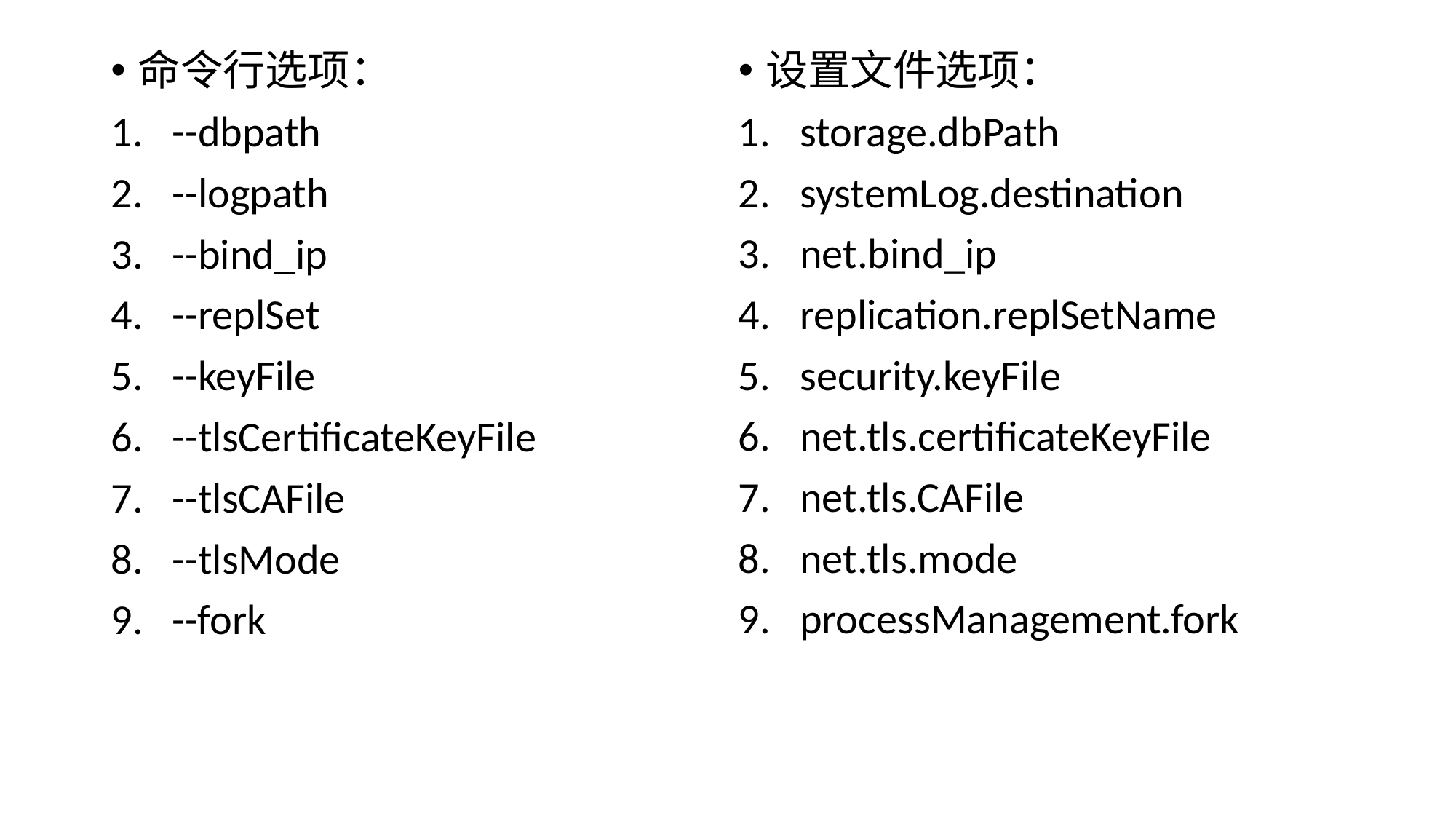

命令行选项：
--dbpath
--logpath
--bind_ip
--replSet
--keyFile
--tlsCertificateKeyFile
--tlsCAFile
--tlsMode
--fork

设置文件选项：
storage.dbPath
systemLog.destination
net.bind_ip
replication.replSetName
security.keyFile
net.tls.certificateKeyFile
net.tls.CAFile
net.tls.mode
processManagement.fork